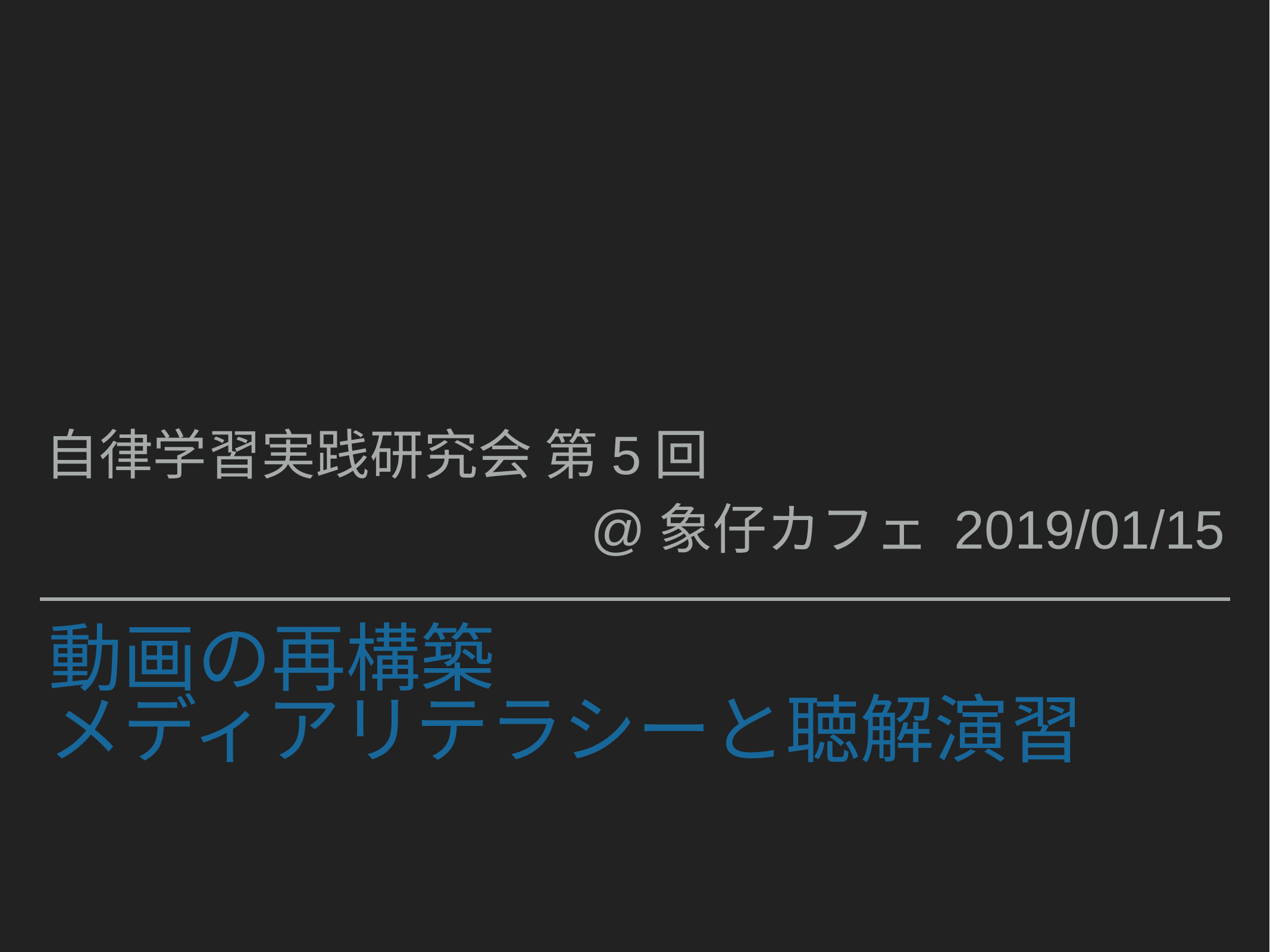

自律学習実践研究会 第5回
@象仔カフェ 2019/01/15
# 動画の再構築
メディアリテラシーと聴解演習